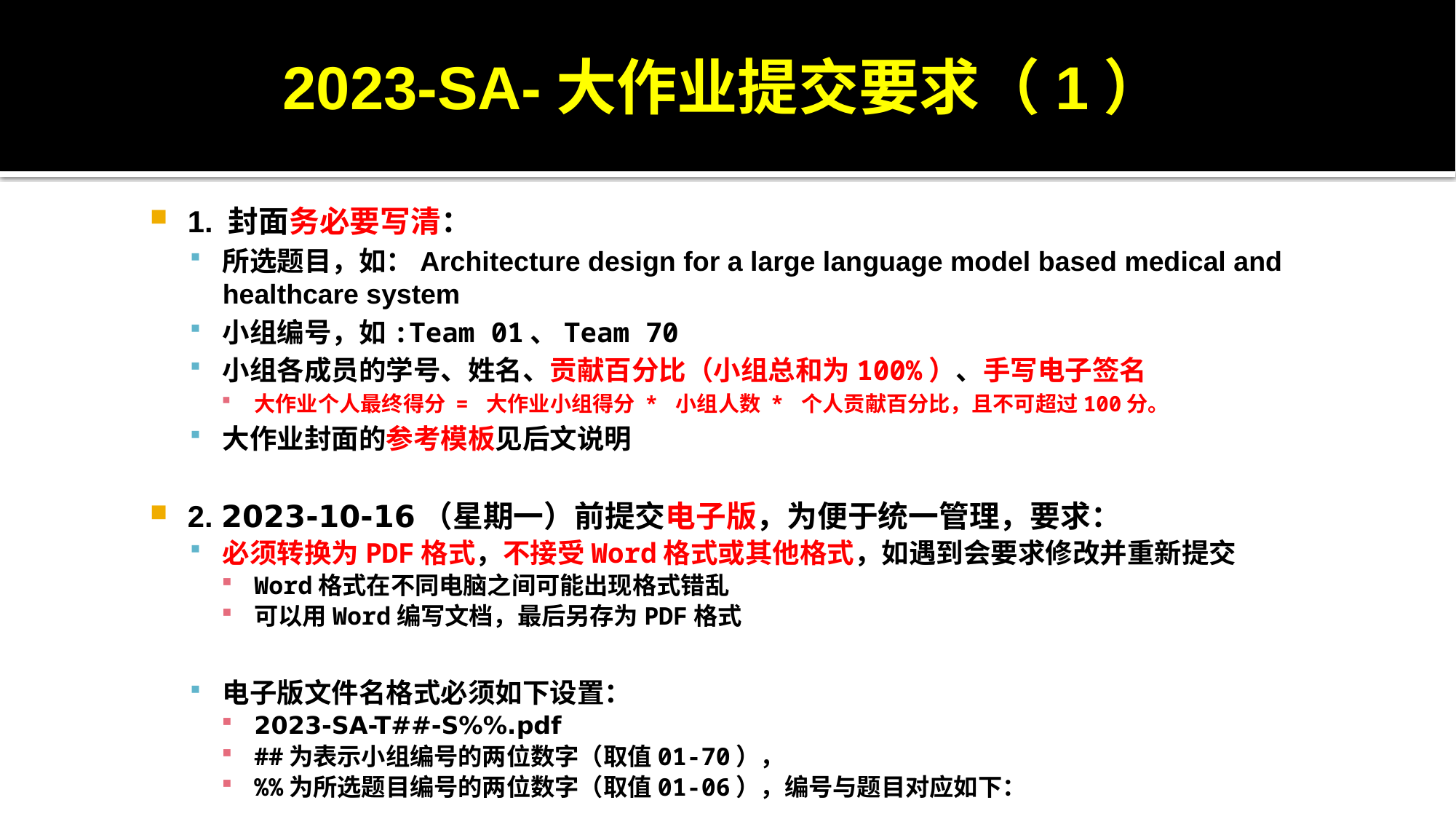

# 2023-SA-大作业提交要求（1）
1. 封面务必要写清：
所选题目，如：Architecture design for a large language model based medical and healthcare system
小组编号，如:Team 01、Team 70
小组各成员的学号、姓名、贡献百分比（小组总和为100%）、手写电子签名
大作业个人最终得分 = 大作业小组得分 * 小组人数 * 个人贡献百分比，且不可超过100分。
大作业封面的参考模板见后文说明

2. 2023-10-16（星期一）前提交电子版，为便于统一管理，要求：
必须转换为PDF格式，不接受Word格式或其他格式，如遇到会要求修改并重新提交
Word格式在不同电脑之间可能出现格式错乱
可以用Word编写文档，最后另存为PDF格式

电子版文件名格式必须如下设置：
2023-SA-T##-S%%.pdf
##为表示小组编号的两位数字（取值01-70），
%%为所选题目编号的两位数字（取值01-06），编号与题目对应如下：